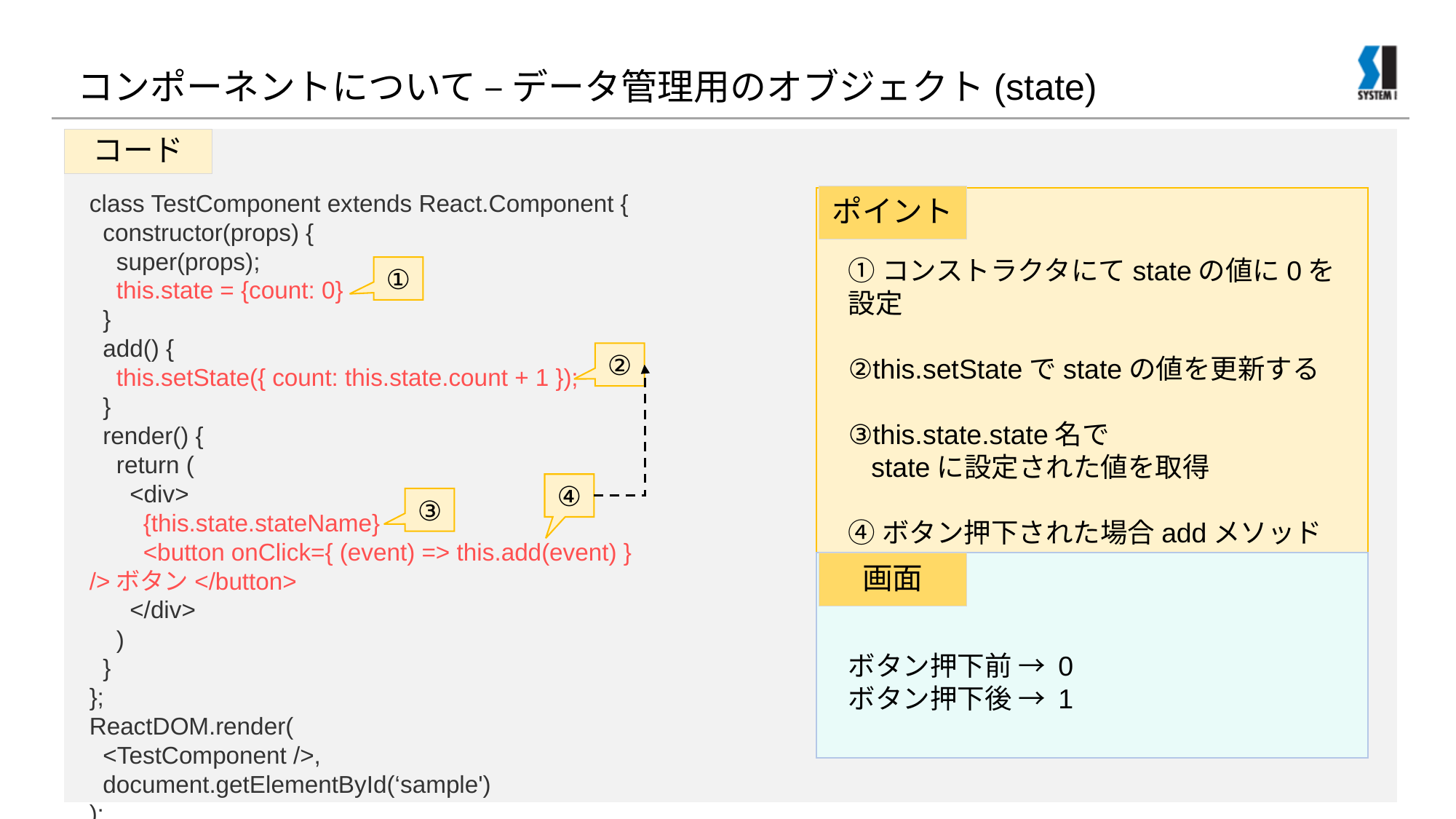

# コンポーネントについて – データ管理用のオブジェクト(state)
コード

class TestComponent extends React.Component {
  constructor(props) {
    super(props);
    this.state = {count: 0}
  }
  add() {
    this.setState({ count: this.state.count + 1 });
  }
  render() {
    return (
      <div>
        {this.state.stateName}
        <button onClick={ (event) => this.add(event) } />ボタン</button>
      </div>
    )
  }
};
ReactDOM.render(
  <TestComponent />,
  document.getElementById(‘sample')
);
ポイント

①コンストラクタにてstateの値に0を設定

②this.setStateでstateの値を更新する

③this.state.state名で
   stateに設定された値を取得

④ボタン押下された場合addメソッドを呼出し

画面

①
②
④
③
ボタン押下前 → 0
ボタン押下後 → 1